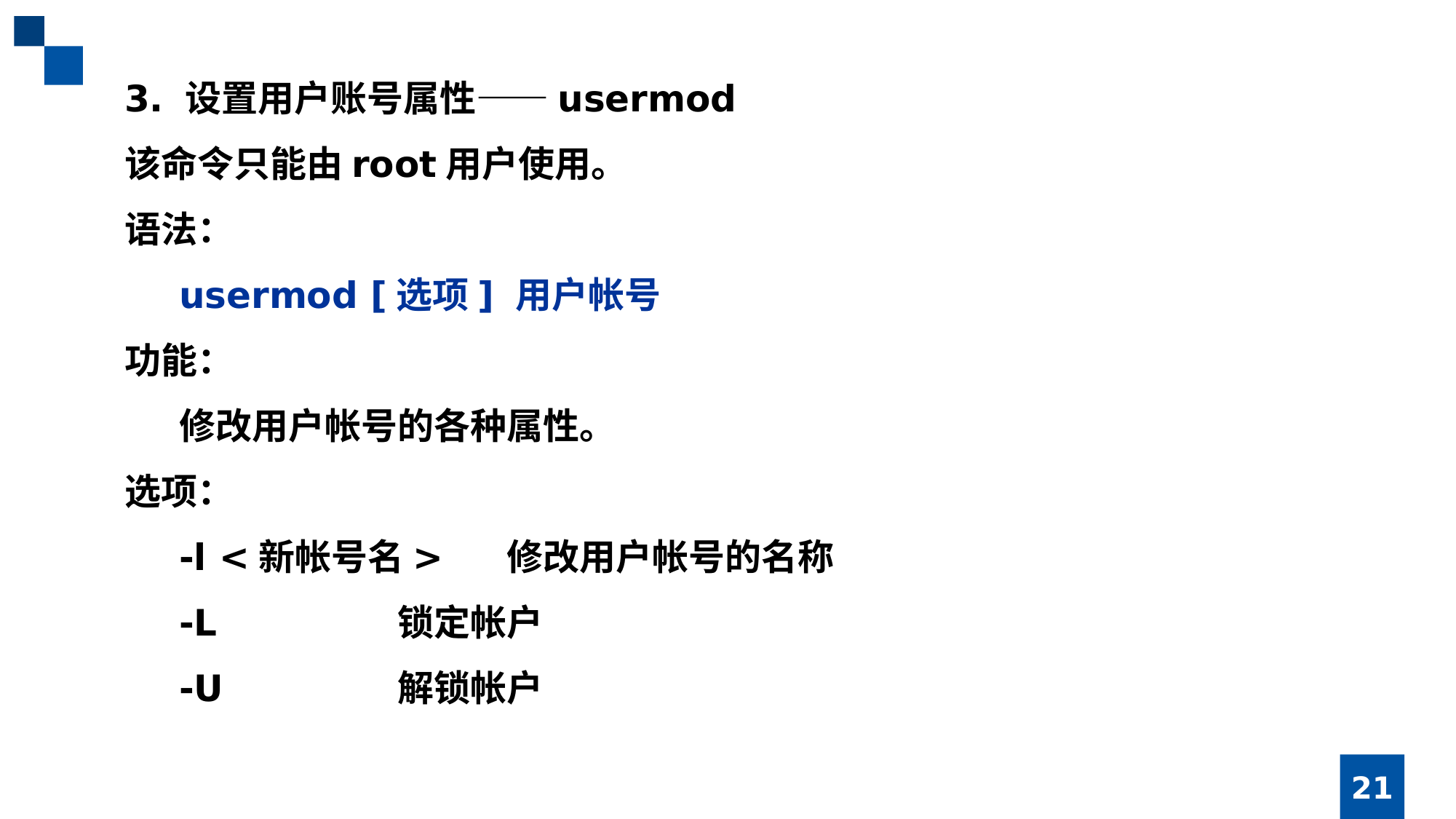

3. 设置用户账号属性——usermod
该命令只能由root用户使用。
语法：
usermod [选项] 用户帐号
功能：
修改用户帐号的各种属性。
选项：
-l <新帐号名> 	修改用户帐号的名称
-L		锁定帐户
-U		解锁帐户
21